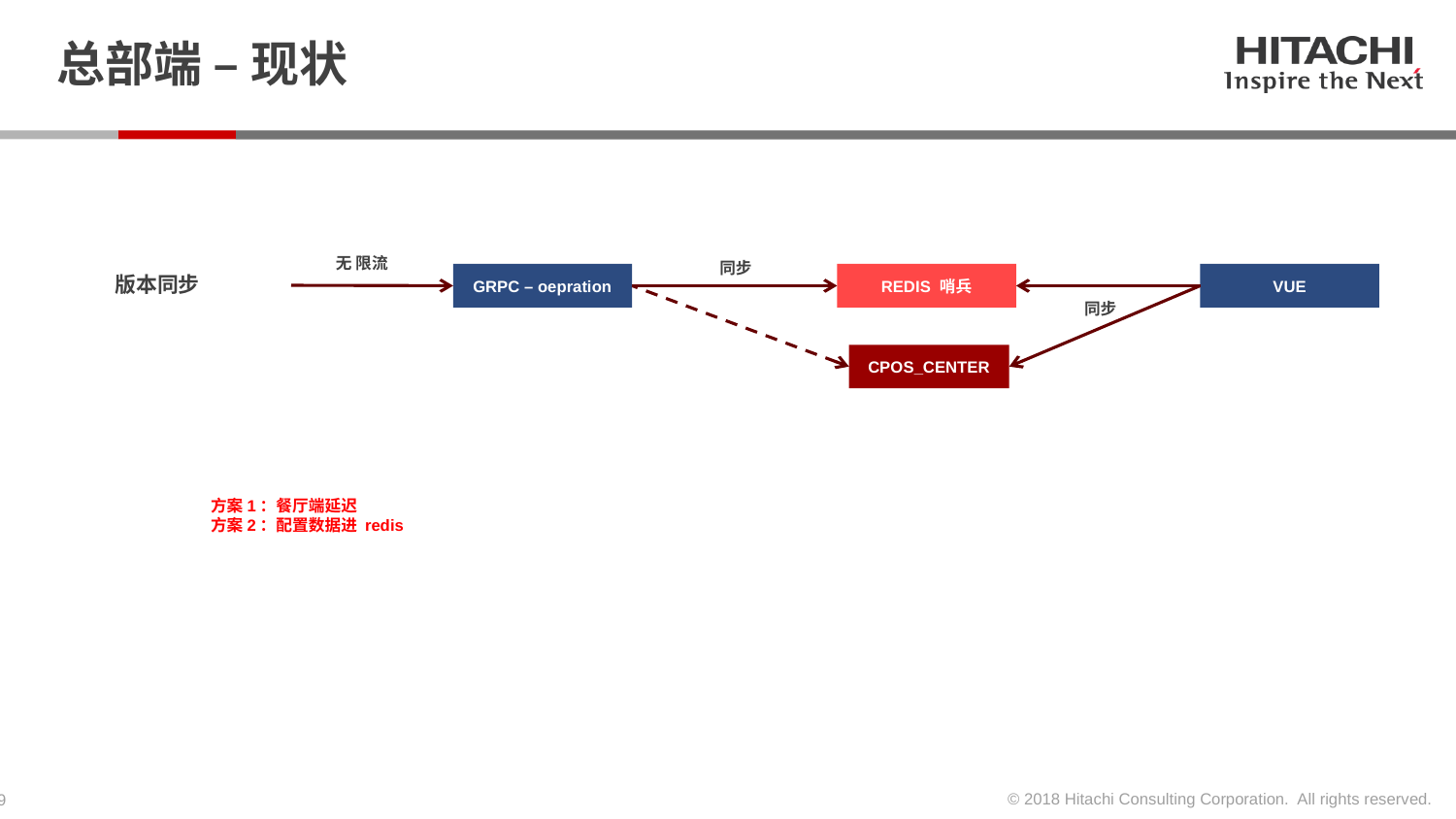

# 总部端 – 现状
无 限流
同步
版本同步
GRPC – oepration
REDIS 哨兵
VUE
同步
CPOS_CENTER
方案1：餐厅端延迟
方案2：配置数据进 redis